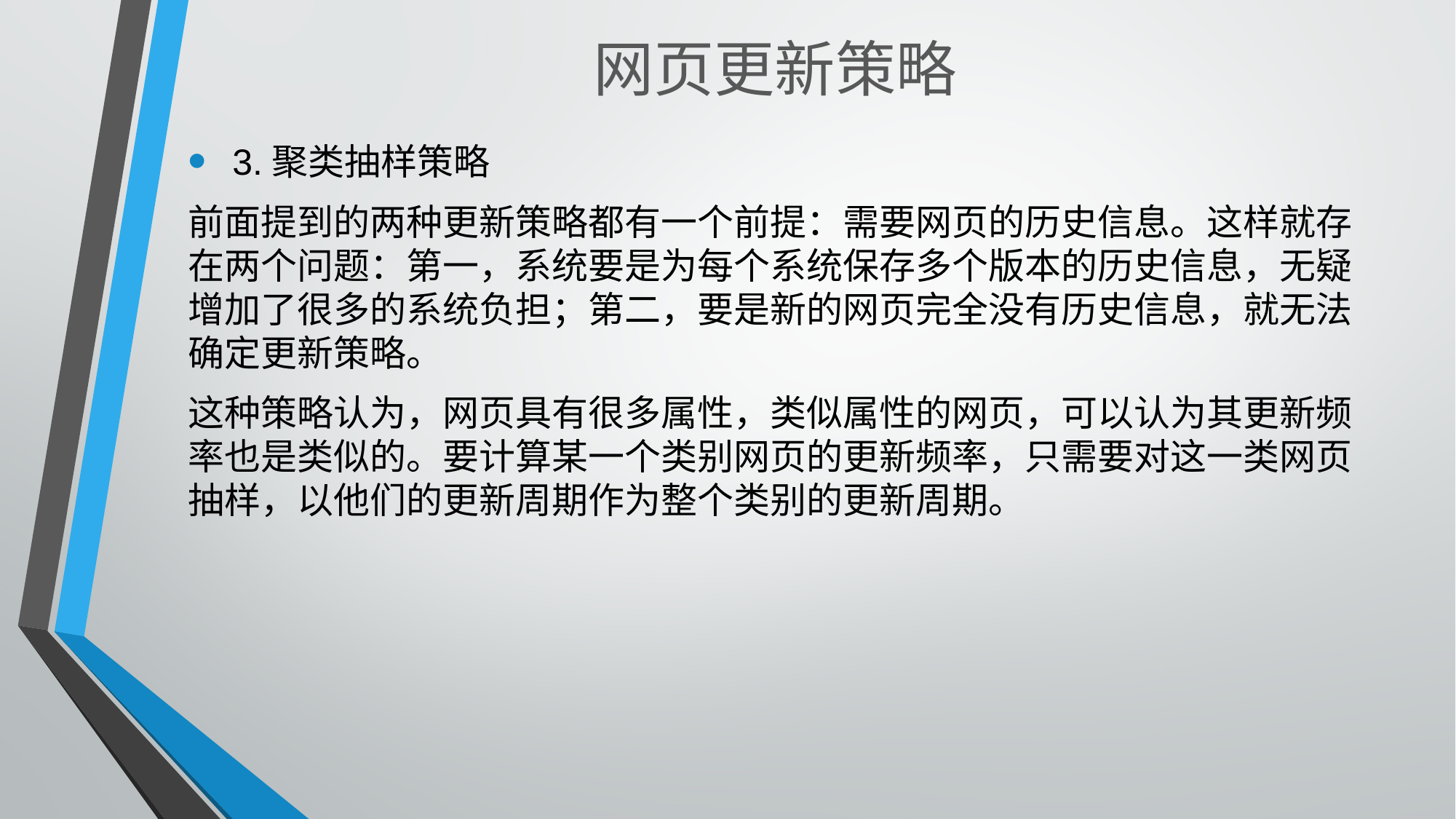

# 网页更新策略
 3.聚类抽样策略
前面提到的两种更新策略都有一个前提：需要网页的历史信息。这样就存在两个问题：第一，系统要是为每个系统保存多个版本的历史信息，无疑增加了很多的系统负担；第二，要是新的网页完全没有历史信息，就无法确定更新策略。
这种策略认为，网页具有很多属性，类似属性的网页，可以认为其更新频率也是类似的。要计算某一个类别网页的更新频率，只需要对这一类网页抽样，以他们的更新周期作为整个类别的更新周期。